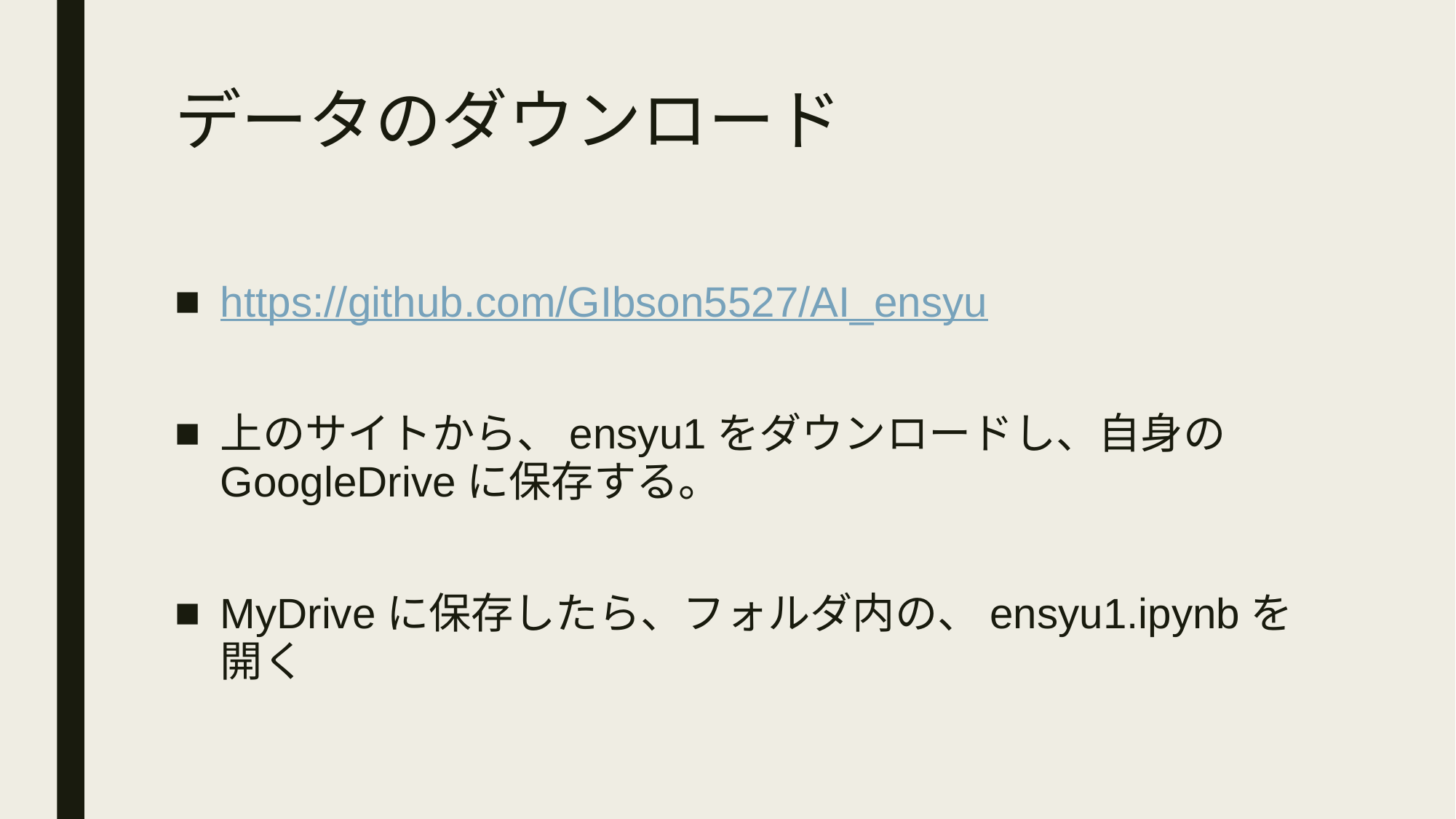

# データのダウンロード
https://github.com/GIbson5527/AI_ensyu

上のサイトから、ensyu1をダウンロードし、自身のGoogleDriveに保存する。

MyDriveに保存したら、フォルダ内の、ensyu1.ipynbを開く